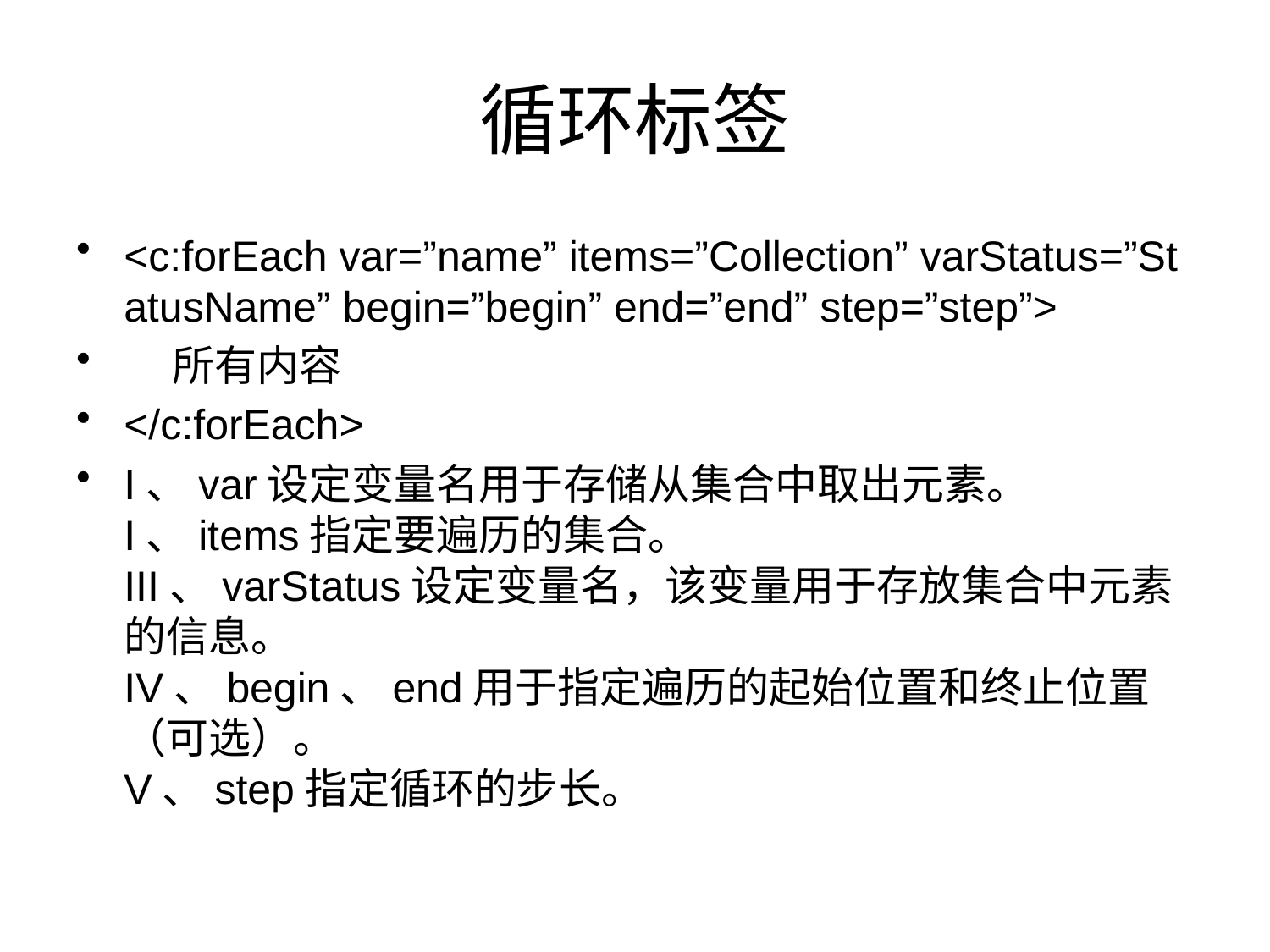

# 循环标签
<c:forEach var=”name” items=”Collection” varStatus=”StatusName” begin=”begin” end=”end” step=”step”>
    所有内容
</c:forEach>
I、var设定变量名用于存储从集合中取出元素。
I、items指定要遍历的集合。
III、varStatus设定变量名，该变量用于存放集合中元素的信息。    
IV、begin、end用于指定遍历的起始位置和终止位置（可选）。
V、step指定循环的步长。